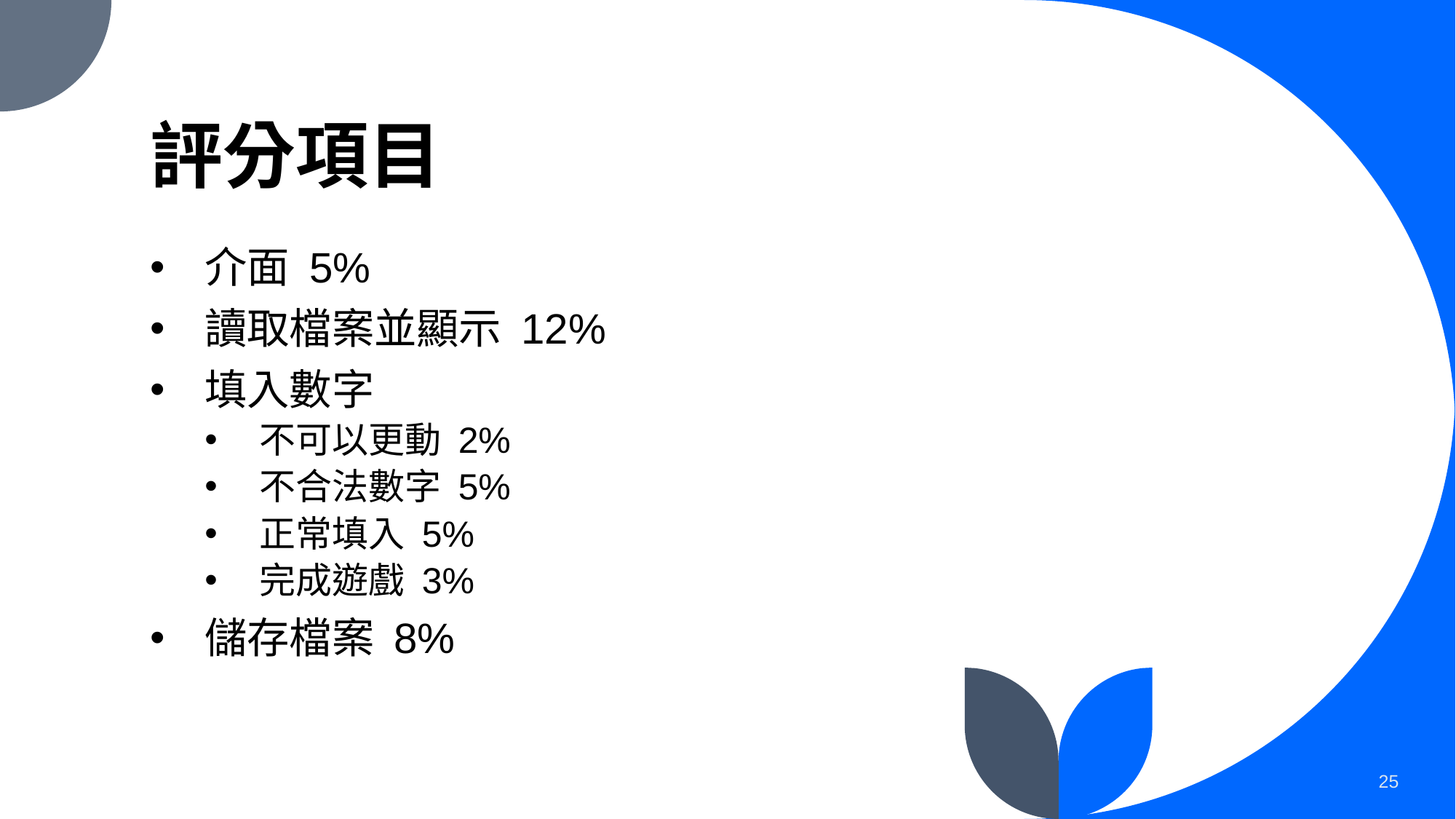

# 評分項目
介面 5%
讀取檔案並顯示 12%
填入數字
不可以更動 2%
不合法數字 5%
正常填入 5%
完成遊戲 3%
儲存檔案 8%
25